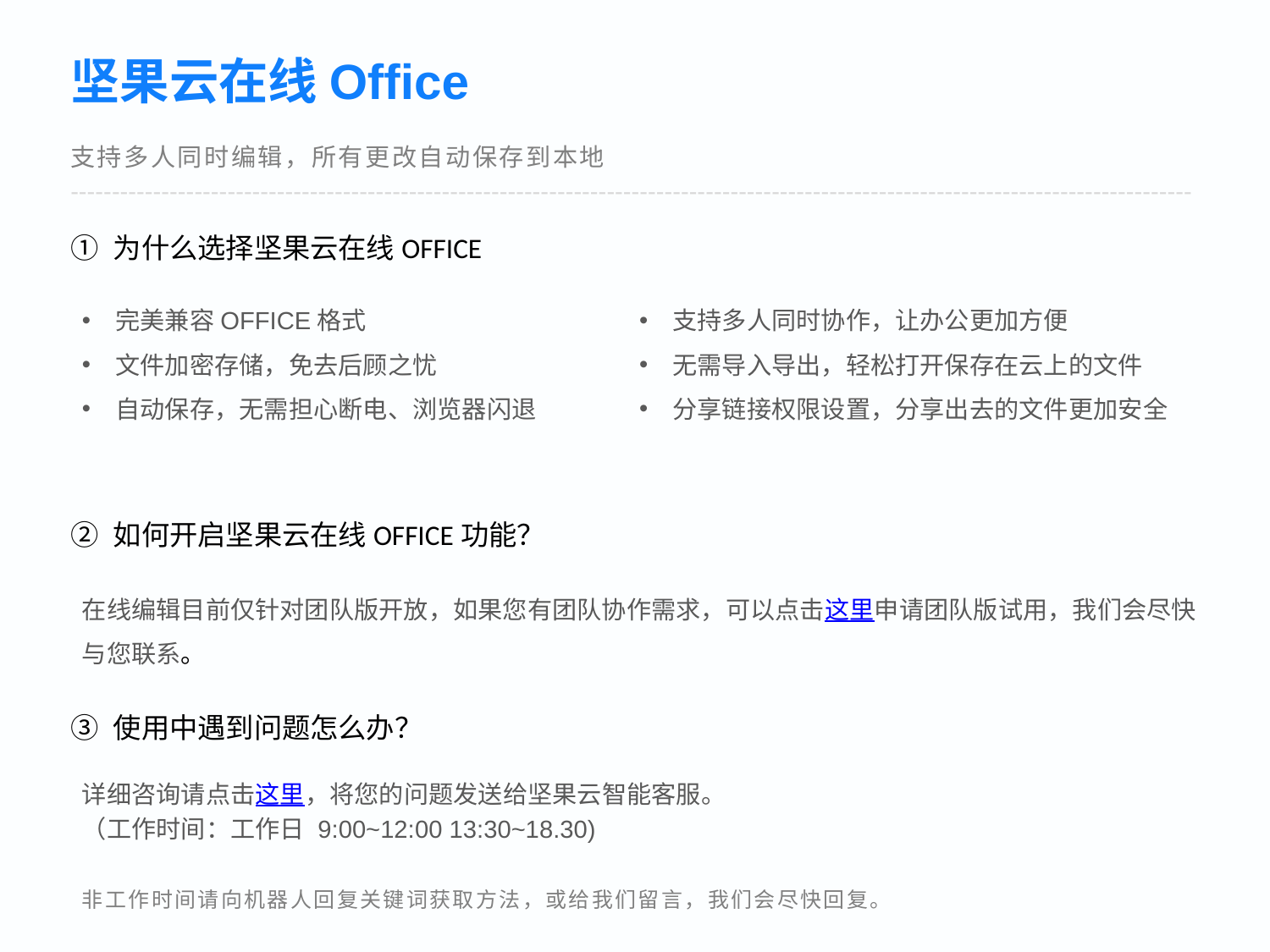

# 坚果云在线Office
支持多人同时编辑，所有更改自动保存到本地
----------------------------------------------------------------------------------------------------------------------------------------
① 为什么选择坚果云在线OFFICE
完美兼容OFFICE格式
文件加密存储，免去后顾之忧
自动保存，无需担心断电、浏览器闪退
支持多人同时协作，让办公更加方便
无需导入导出，轻松打开保存在云上的文件
分享链接权限设置，分享出去的文件更加安全
② 如何开启坚果云在线OFFICE功能？
在线编辑目前仅针对团队版开放，如果您有团队协作需求，可以点击这里申请团队版试用，我们会尽快与您联系。
③ 使用中遇到问题怎么办？
详细咨询请点击这里，将您的问题发送给坚果云智能客服。
（工作时间：工作日 9:00~12:00 13:30~18.30)
非工作时间请向机器人回复关键词获取方法，或给我们留言，我们会尽快回复。